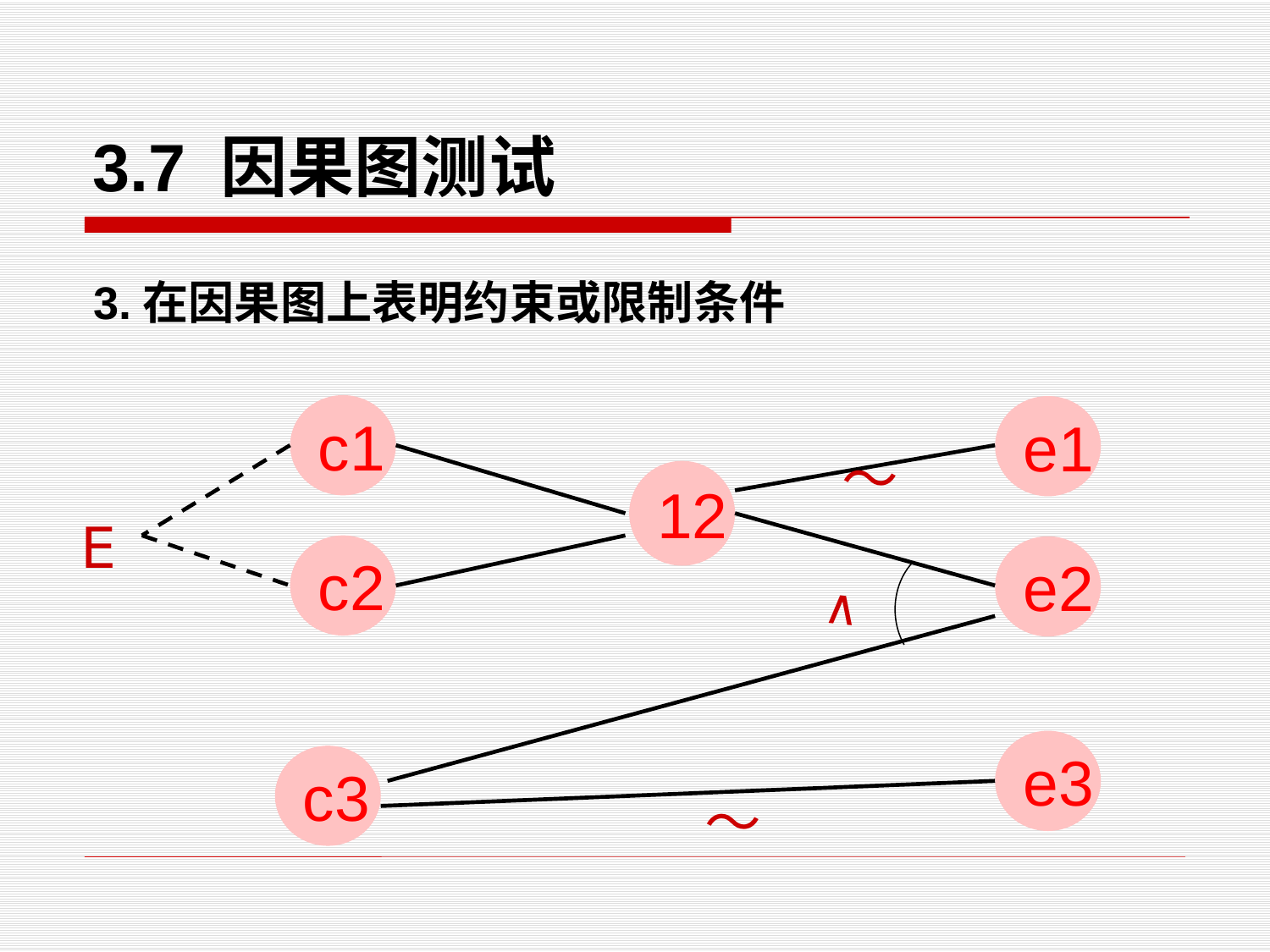

# 3.7 因果图测试
3.在因果图上表明约束或限制条件
c1
e1
～

12
E

c2
e2

∨

e3
c3
～